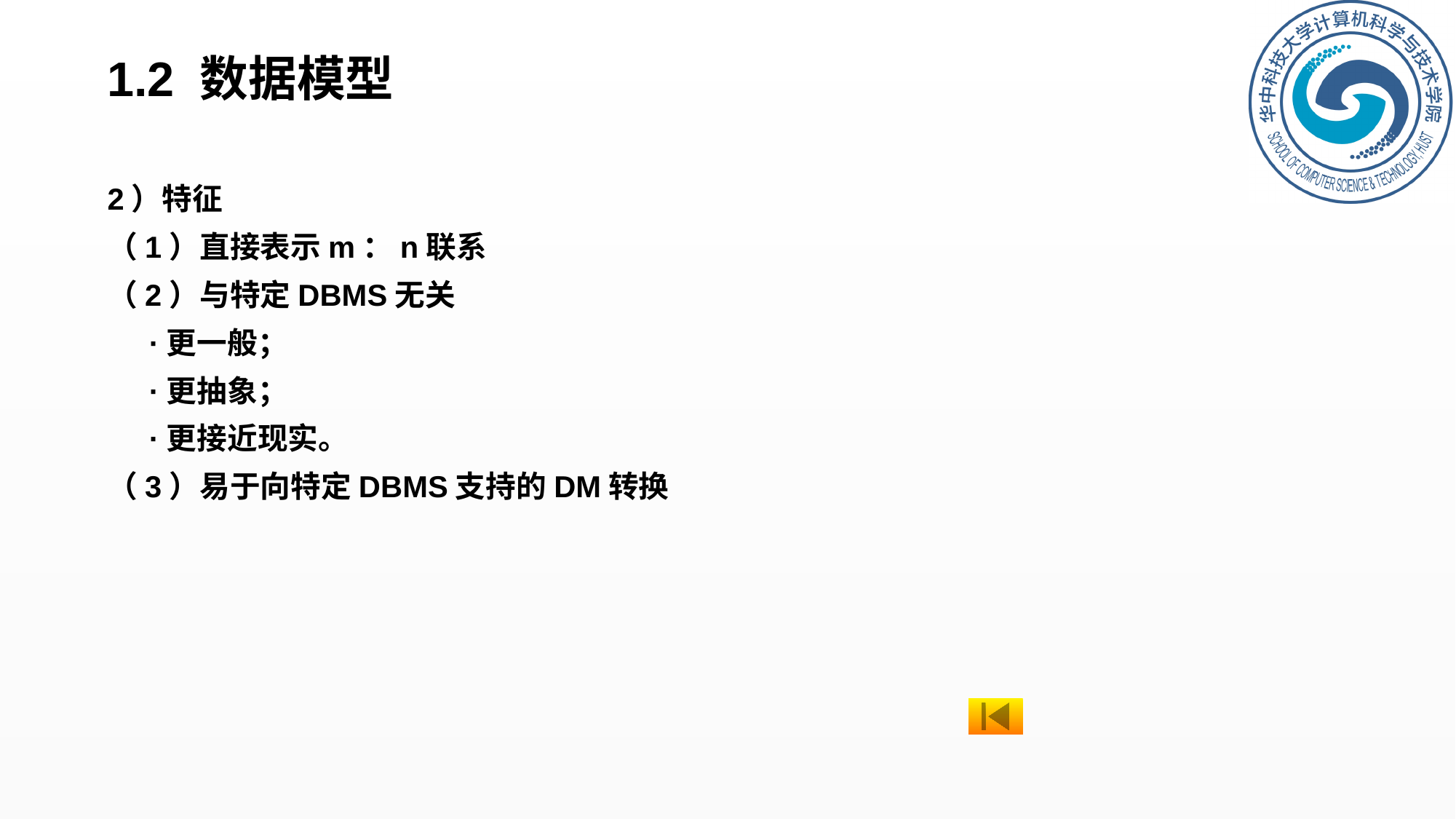

# 1.2 数据模型
2）特征
（1）直接表示m：n联系
（2）与特定DBMS无关
     ·更一般；
     ·更抽象；
     ·更接近现实。
（3）易于向特定DBMS支持的DM转换